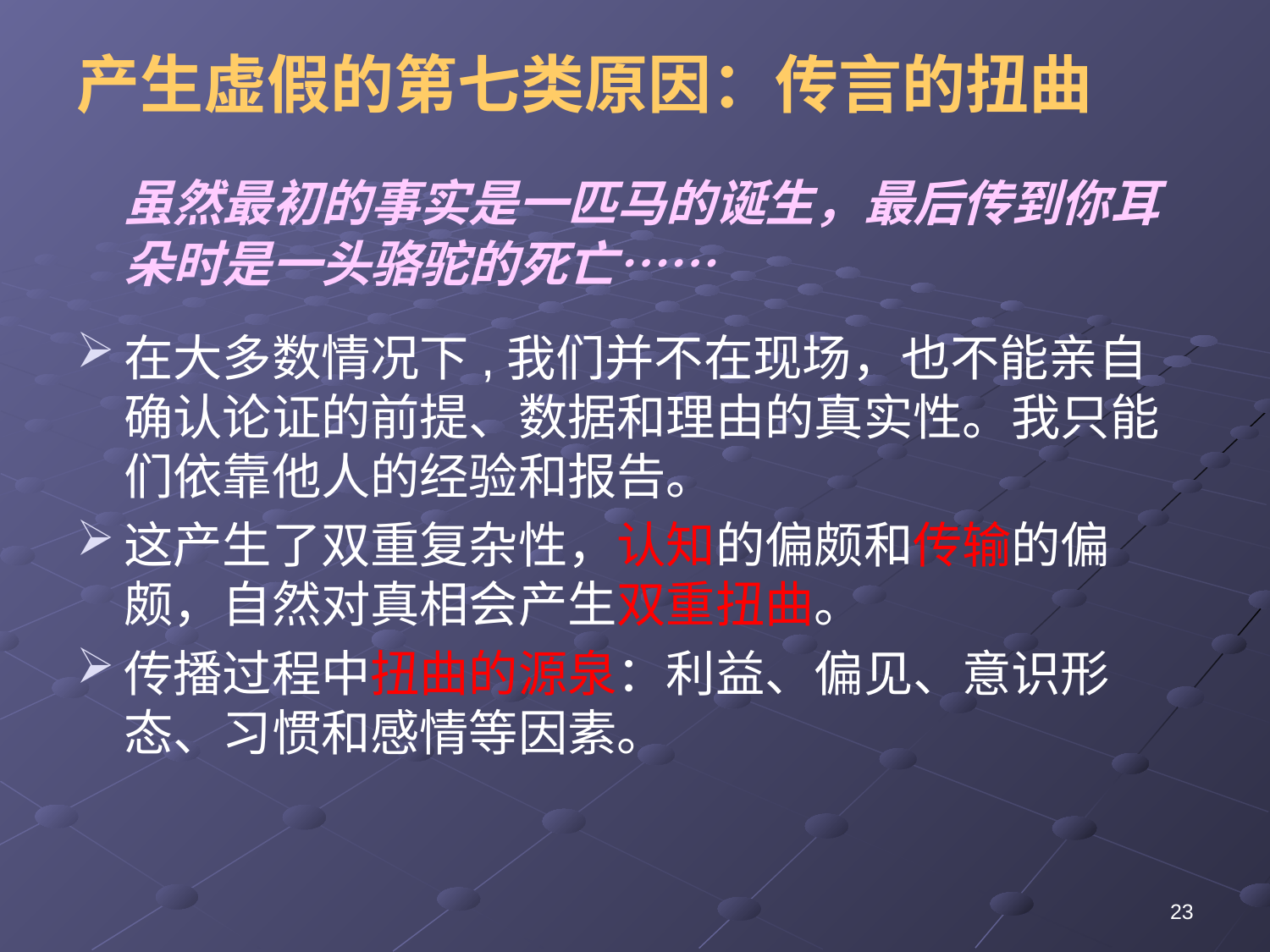

# 产生虚假的第七类原因：传言的扭曲
	虽然最初的事实是一匹马的诞生，最后传到你耳朵时是一头骆驼的死亡……

在大多数情况下,我们并不在现场，也不能亲自确认论证的前提、数据和理由的真实性。我只能们依靠他人的经验和报告。
这产生了双重复杂性，认知的偏颇和传输的偏颇，自然对真相会产生双重扭曲。
传播过程中扭曲的源泉：利益、偏见、意识形态、习惯和感情等因素。
23